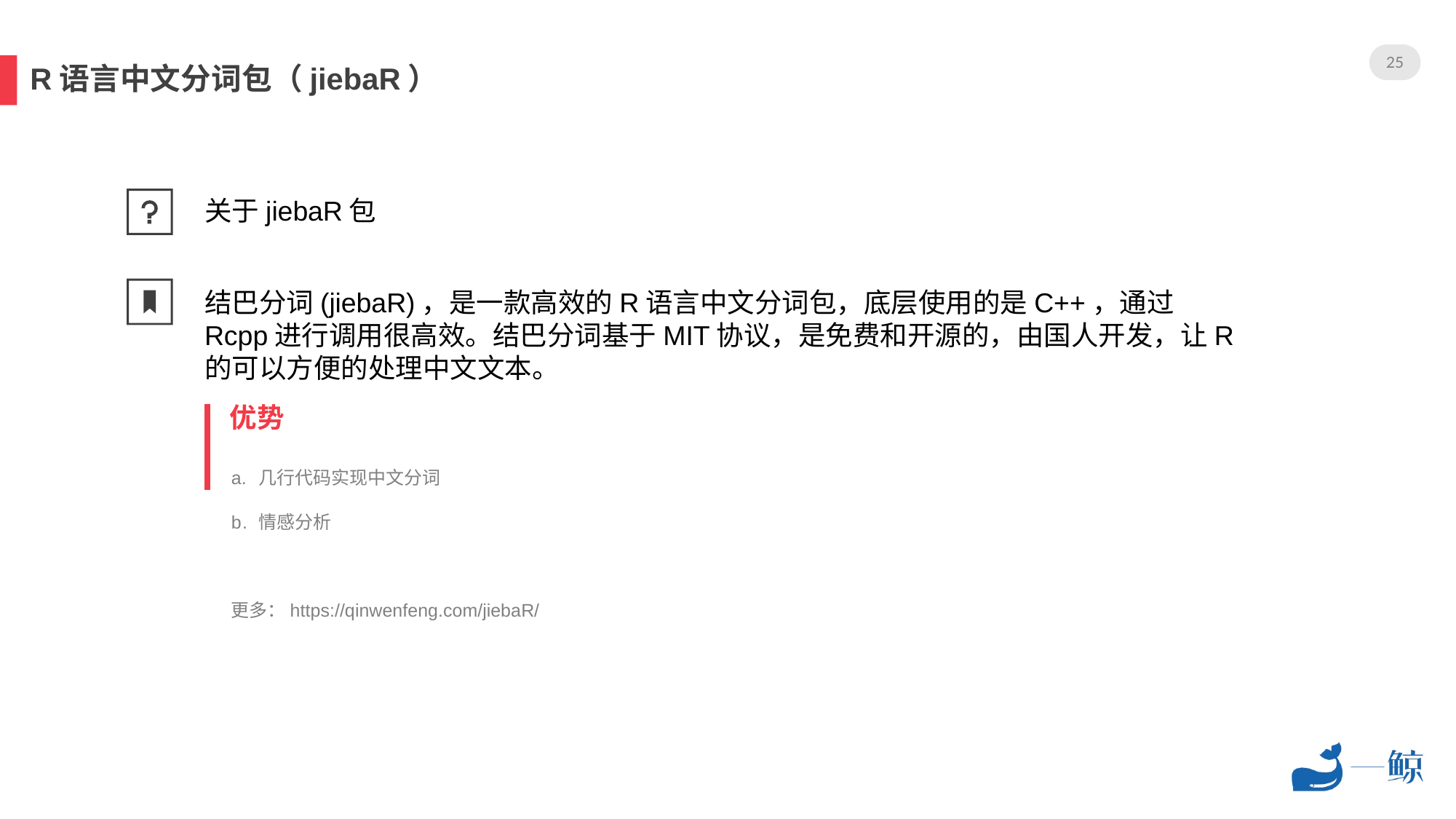

25
R语言中文分词包（jiebaR）

关于jiebaR包

结巴分词(jiebaR)，是一款高效的R语言中文分词包，底层使用的是C++，通过Rcpp进行调用很高效。结巴分词基于MIT协议，是免费和开源的，由国人开发，让R的可以方便的处理中文文本。
优势
几行代码实现中文分词
情感分析

更多：https://qinwenfeng.com/jiebaR/